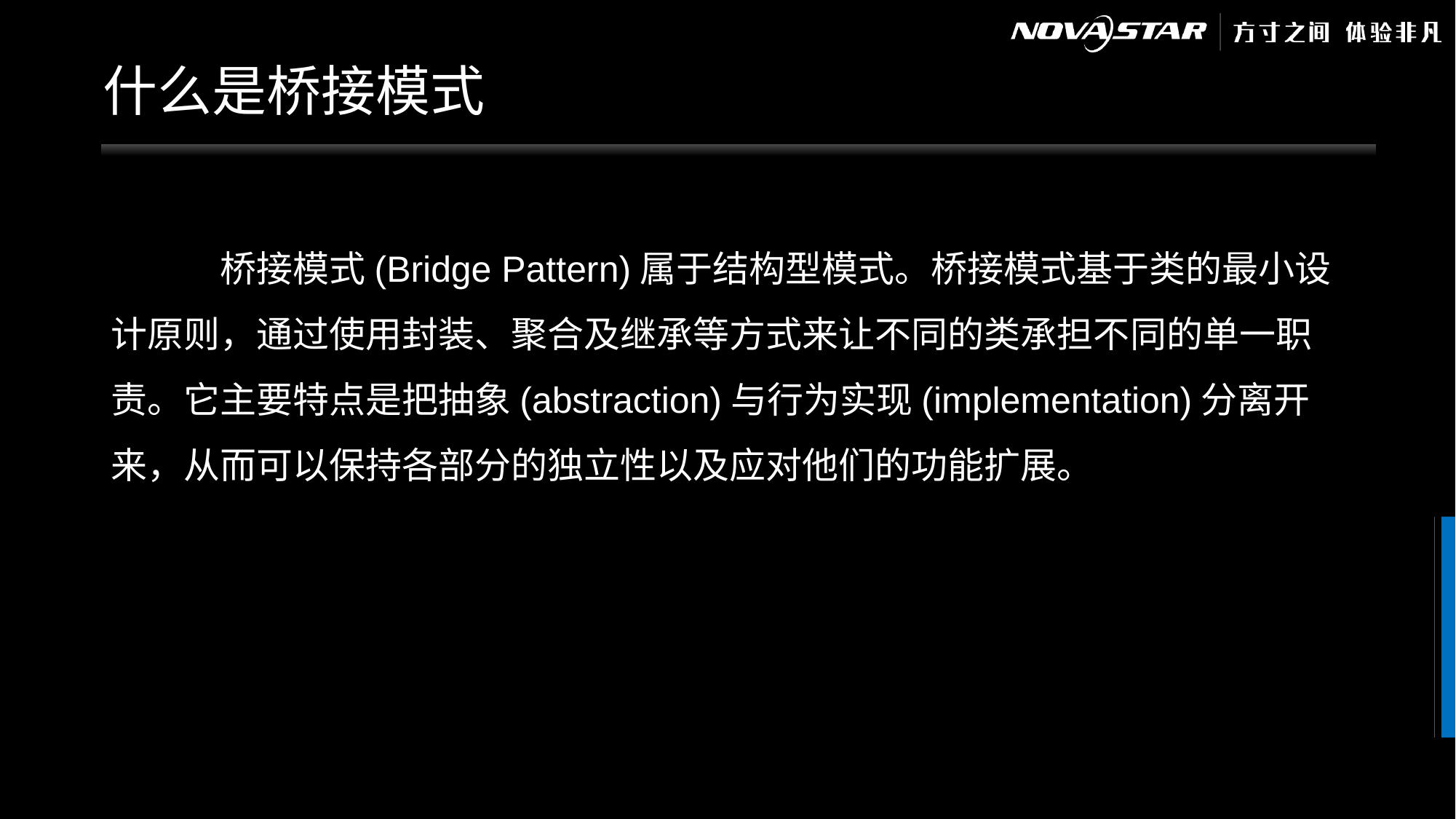

# 什么是桥接模式

	桥接模式(Bridge Pattern)属于结构型模式。桥接模式基于类的最小设计原则，通过使用封装、聚合及继承等方式来让不同的类承担不同的单一职责。它主要特点是把抽象(abstraction)与行为实现(implementation)分离开来，从而可以保持各部分的独立性以及应对他们的功能扩展。